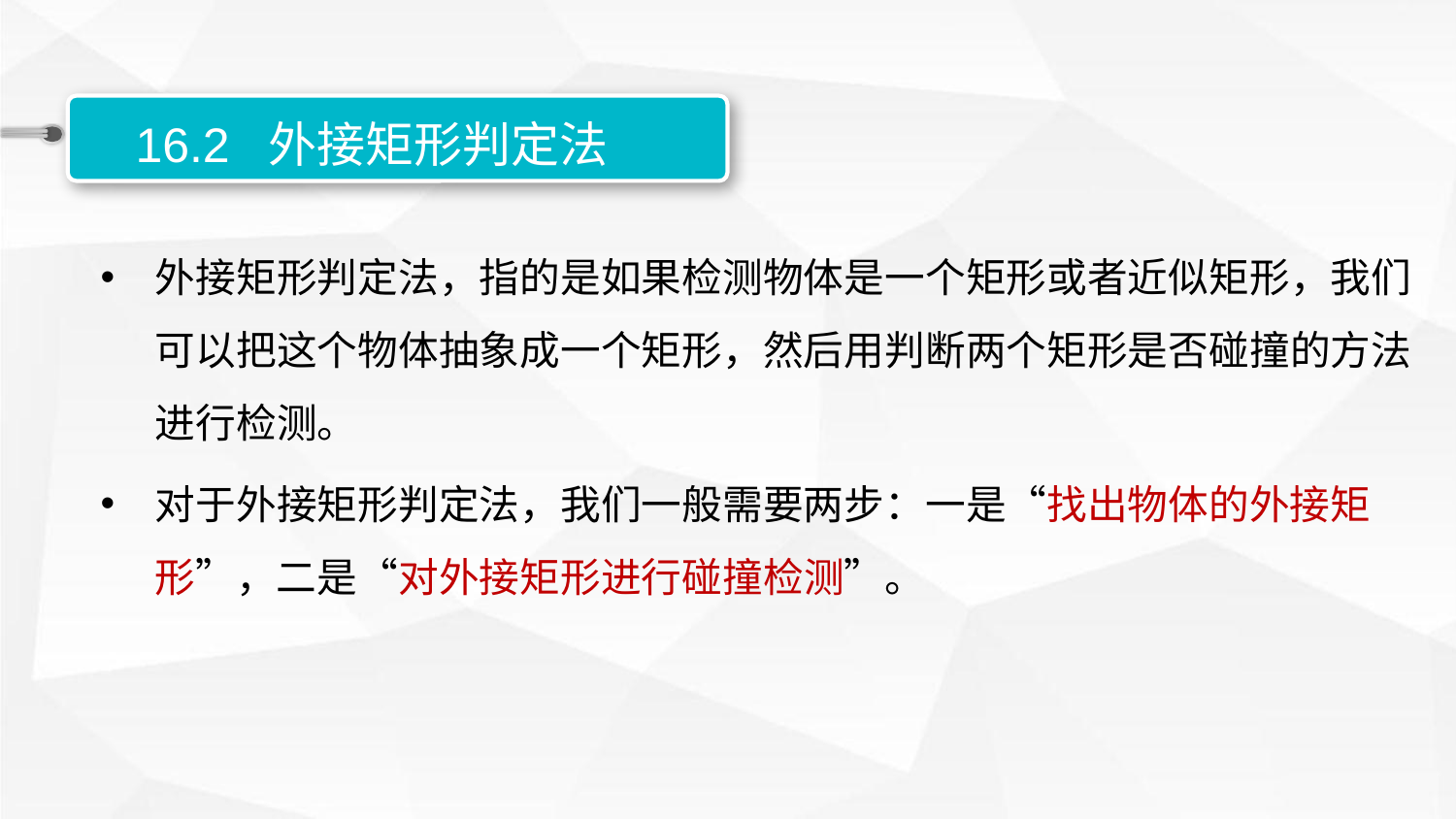

16.2  外接矩形判定法

外接矩形判定法，指的是如果检测物体是一个矩形或者近似矩形，我们可以把这个物体抽象成一个矩形，然后用判断两个矩形是否碰撞的方法进行检测。
对于外接矩形判定法，我们一般需要两步：一是“找出物体的外接矩形”，二是“对外接矩形进行碰撞检测”。